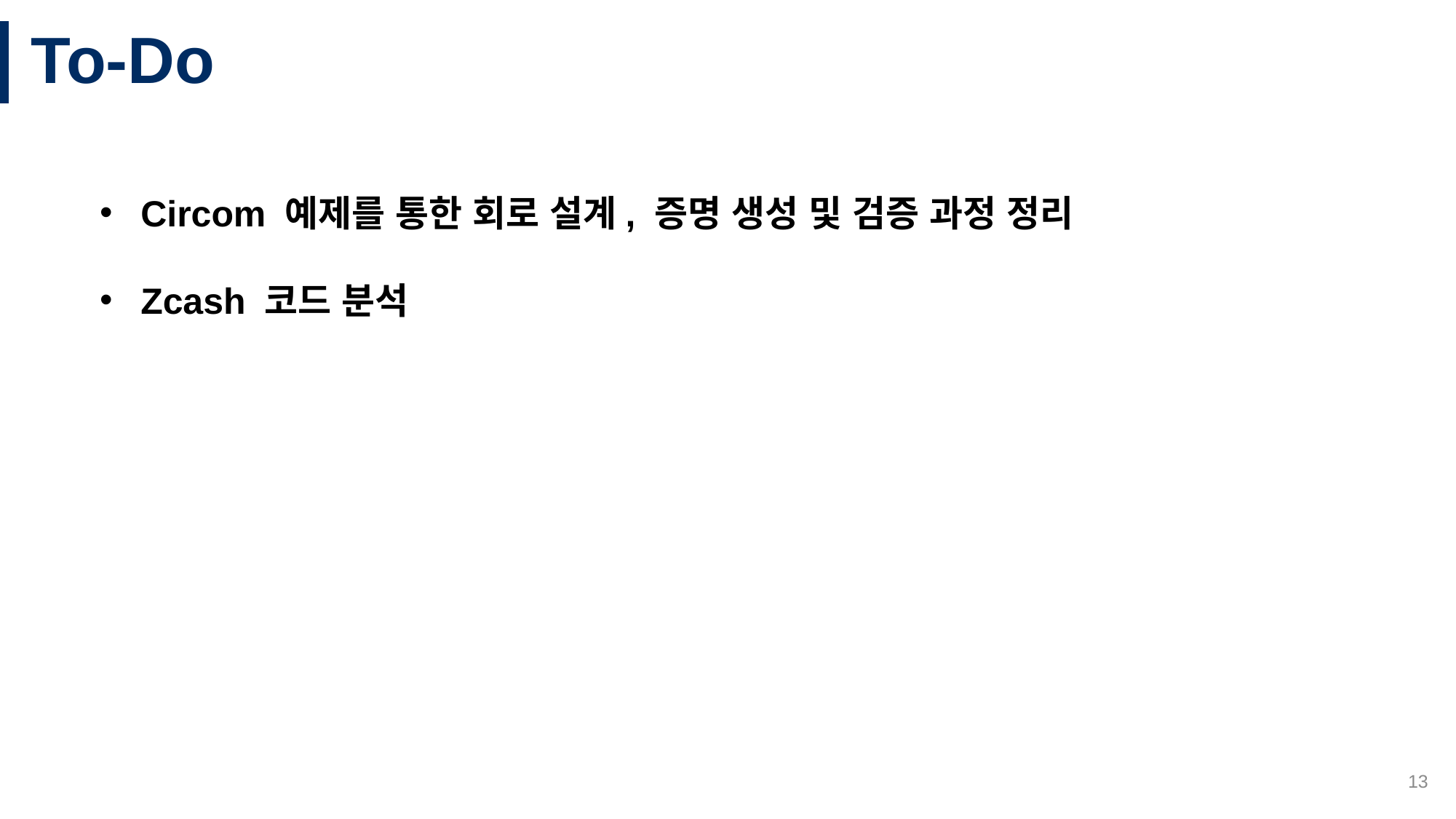

# To-Do
Circom 예제를 통한 회로 설계, 증명 생성 및 검증 과정 정리
Zcash 코드 분석
13